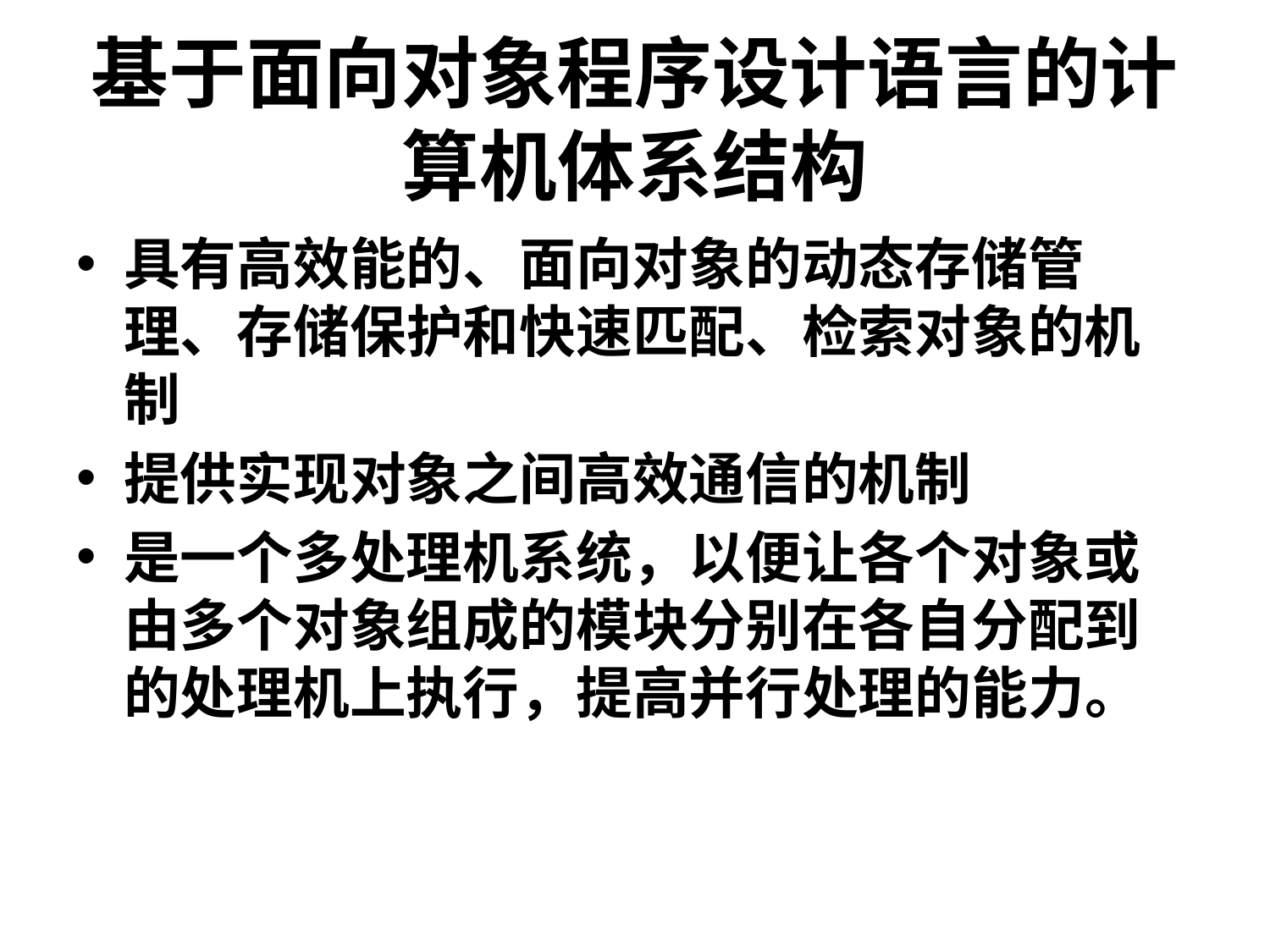

# 基于面向对象程序设计语言的计算机体系结构
具有高效能的、面向对象的动态存储管理、存储保护和快速匹配、检索对象的机制
提供实现对象之间高效通信的机制
是一个多处理机系统，以便让各个对象或由多个对象组成的模块分别在各自分配到的处理机上执行，提高并行处理的能力。